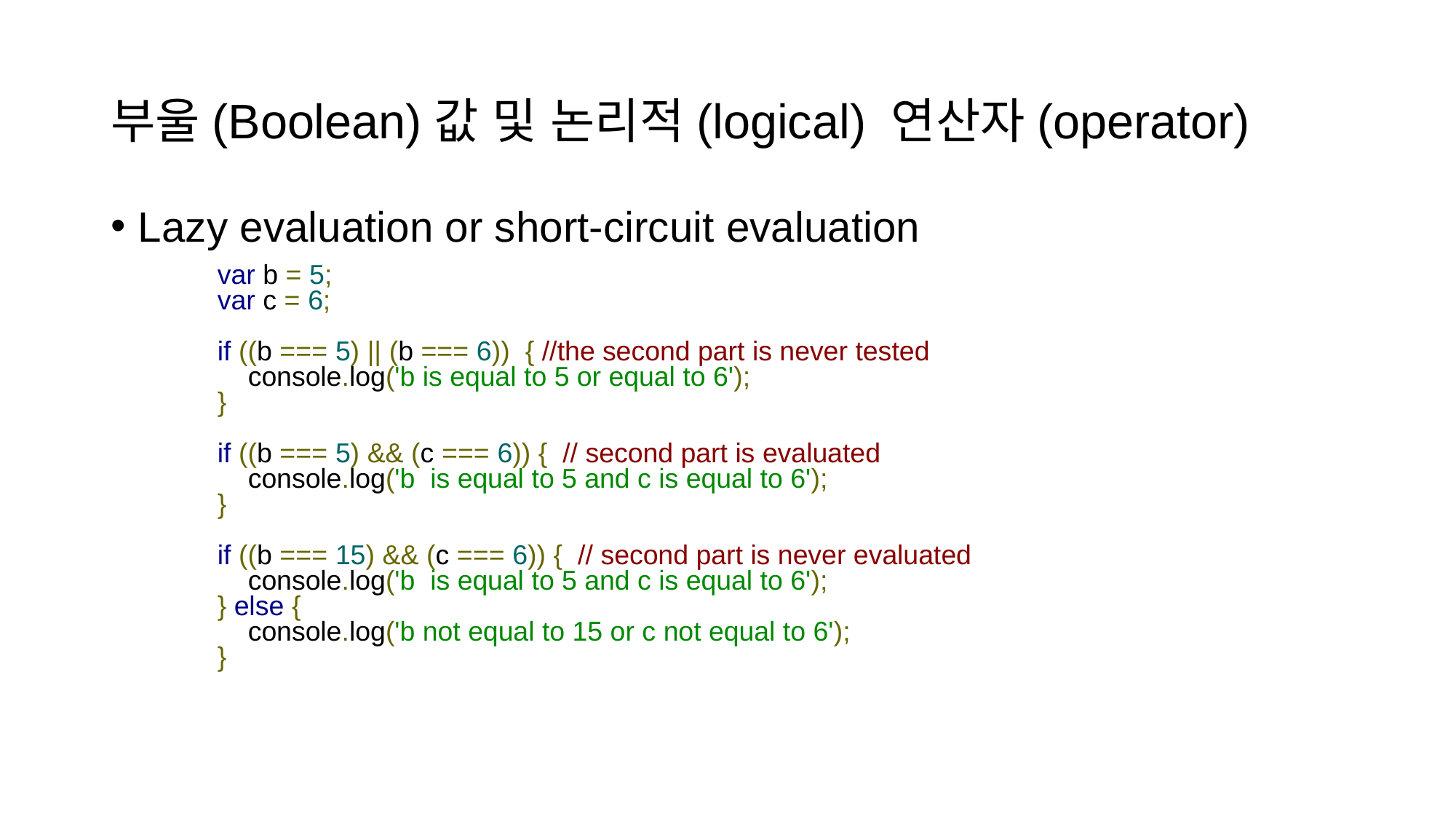

# 부울(Boolean)값 및 논리적(logical) 연산자(operator)
Lazy evaluation or short-circuit evaluation
var b = 5;
var c = 6;

if ((b === 5) || (b === 6))  { //the second part is never tested
    console.log('b is equal to 5 or equal to 6');
}

if ((b === 5) && (c === 6)) {  // second part is evaluated
    console.log('b  is equal to 5 and c is equal to 6');
}

if ((b === 15) && (c === 6)) {  // second part is never evaluated
    console.log('b  is equal to 5 and c is equal to 6');
} else {
    console.log('b not equal to 15 or c not equal to 6');
}